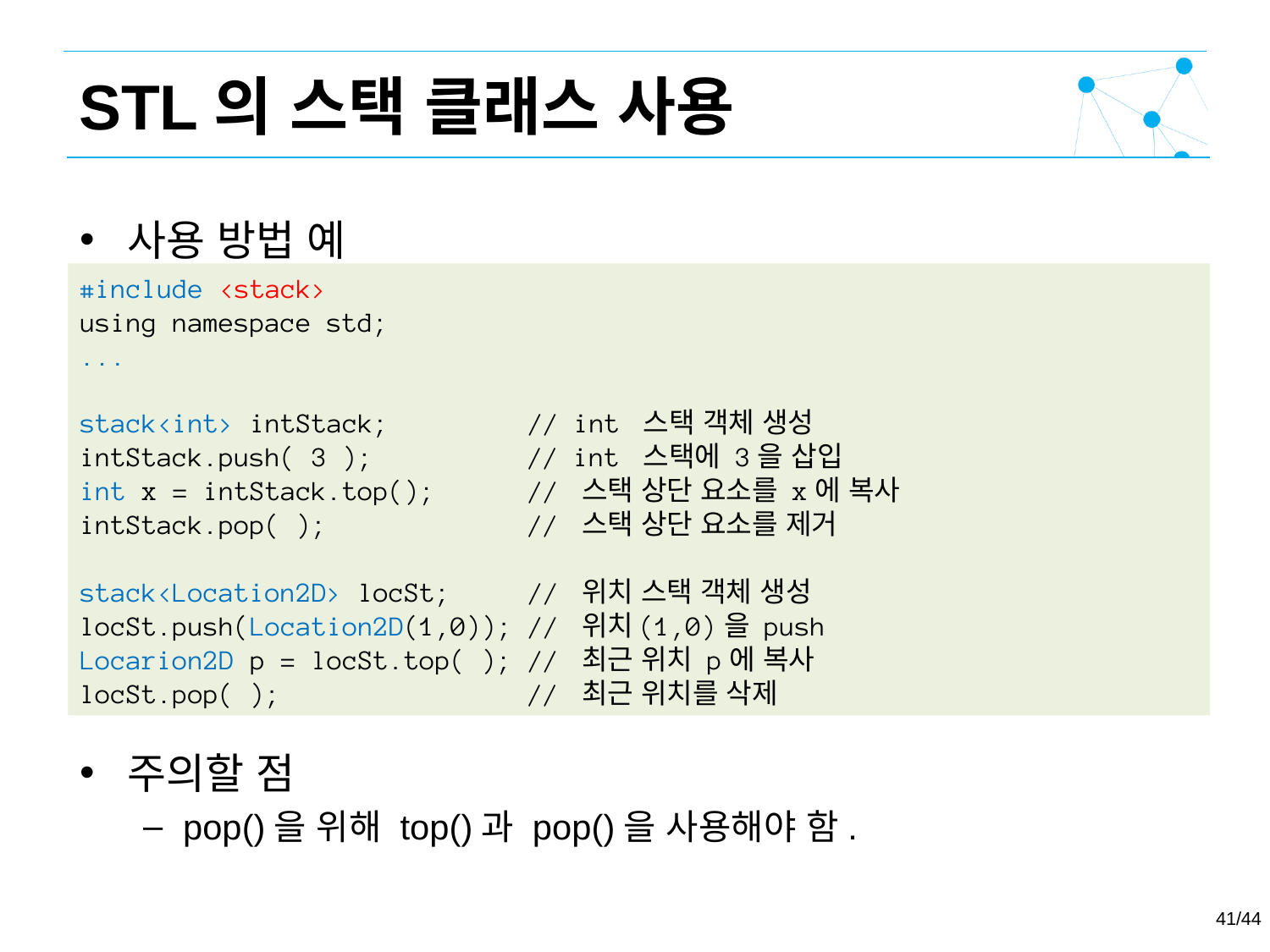

STL의 스택 클래스 사용
사용 방법 예

주의할 점
pop()을 위해 top()과 pop()을 사용해야 함.
#include <stack>
using namespace std;
...

stack<int> intStack;         // int 스택 객체 생성
intStack.push( 3 );          // int 스택에 3을 삽입
int x = intStack.top();      // 스택 상단 요소를 x에 복사
intStack.pop( );             // 스택 상단 요소를 제거

stack<Location2D> locSt;     // 위치 스택 객체 생성
locSt.push(Location2D(1,0)); // 위치(1,0)을 push
Locarion2D p = locSt.top( ); // 최근 위치 p에 복사
locSt.pop( );                // 최근 위치를 삭제